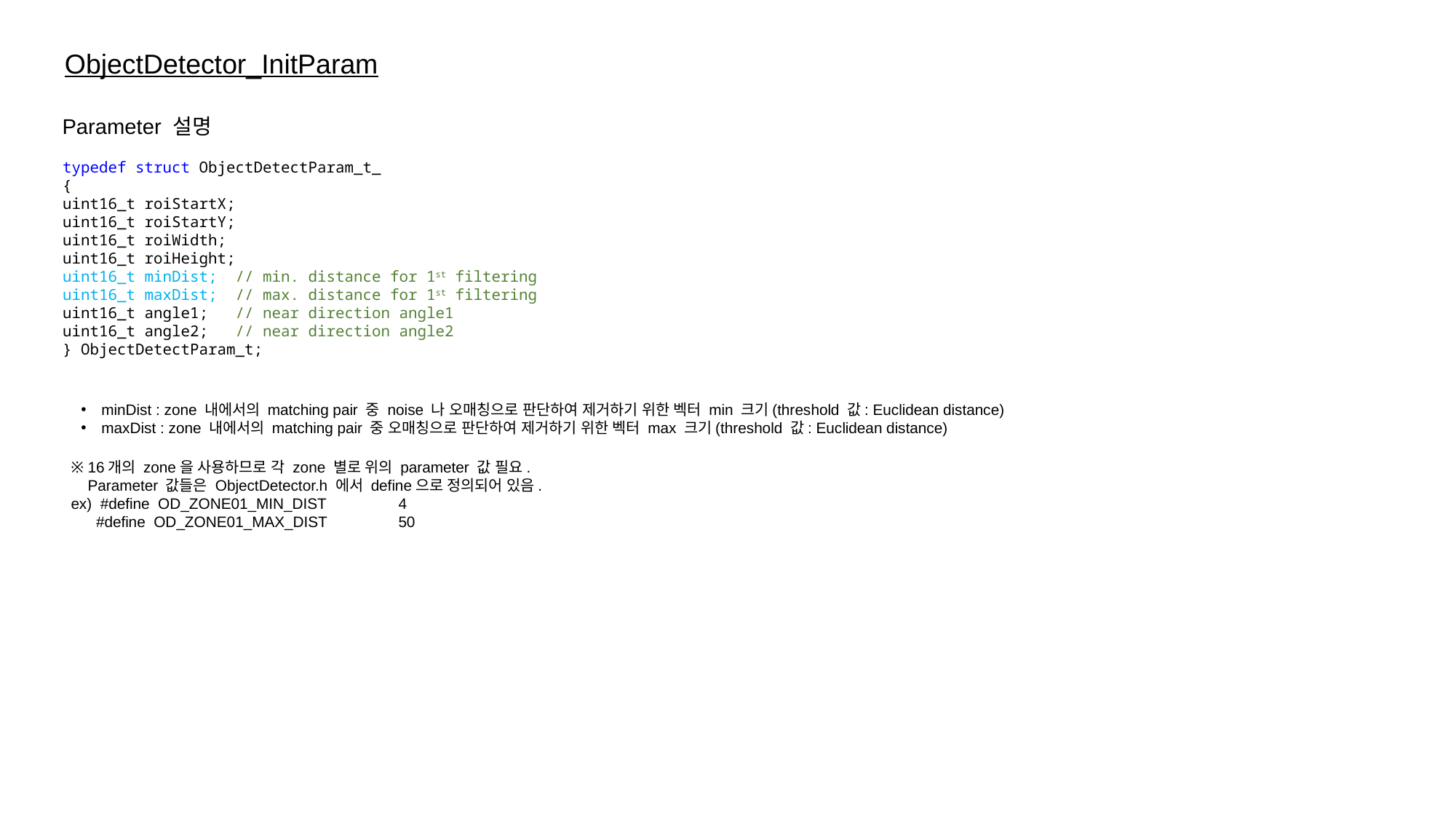

ObjectDetector_InitParam
Parameter 설명
typedef struct ObjectDetectParam_t_
{
uint16_t roiStartX;
uint16_t roiStartY;
uint16_t roiWidth;
uint16_t roiHeight;
uint16_t minDist;  // min. distance for 1st filtering
uint16_t maxDist;  // max. distance for 1st filtering
uint16_t angle1;   // near direction angle1
uint16_t angle2;   // near direction angle2
} ObjectDetectParam_t;
minDist : zone 내에서의 matching pair 중 noise 나 오매칭으로 판단하여 제거하기 위한 벡터 min 크기(threshold 값: Euclidean distance)
maxDist : zone 내에서의 matching pair 중 오매칭으로 판단하여 제거하기 위한 벡터 max 크기(threshold 값: Euclidean distance)

※ 16개의 zone을 사용하므로 각 zone 별로 위의 parameter 값 필요.
    Parameter 값들은 ObjectDetector.h 에서 define으로 정의되어 있음.
ex)  #define  OD_ZONE01_MIN_DIST	4
      #define  OD_ZONE01_MAX_DIST	50